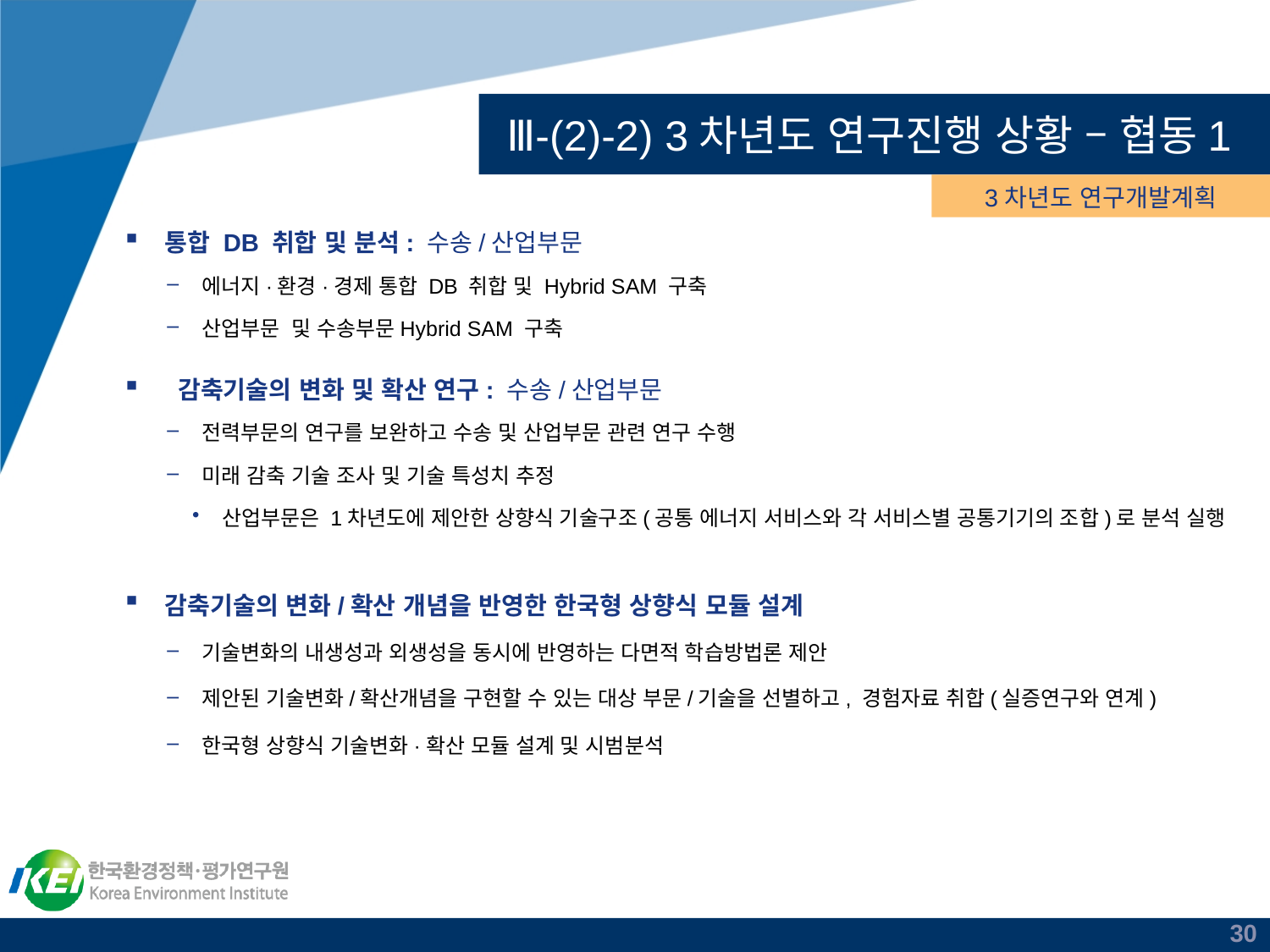

# Ⅲ-(2)-2) 3차년도 연구진행 상황 – 협동1
3차년도 연구개발계획
통합 DB 취합 및 분석: 수송/산업부문
에너지·환경·경제 통합 DB 취합 및 Hybrid SAM 구축
산업부문  및 수송부문Hybrid SAM 구축
 감축기술의 변화 및 확산 연구: 수송/산업부문
전력부문의 연구를 보완하고 수송 및 산업부문 관련 연구 수행
미래 감축 기술 조사 및 기술 특성치 추정
산업부문은 1차년도에 제안한 상향식 기술구조(공통 에너지 서비스와 각 서비스별 공통기기의 조합)로 분석 실행

감축기술의 변화/확산 개념을 반영한 한국형 상향식 모듈 설계
기술변화의 내생성과 외생성을 동시에 반영하는 다면적 학습방법론 제안
제안된 기술변화/확산개념을 구현할 수 있는 대상 부문/기술을 선별하고, 경험자료 취합(실증연구와 연계)
한국형 상향식 기술변화·확산 모듈 설계 및 시범분석
30